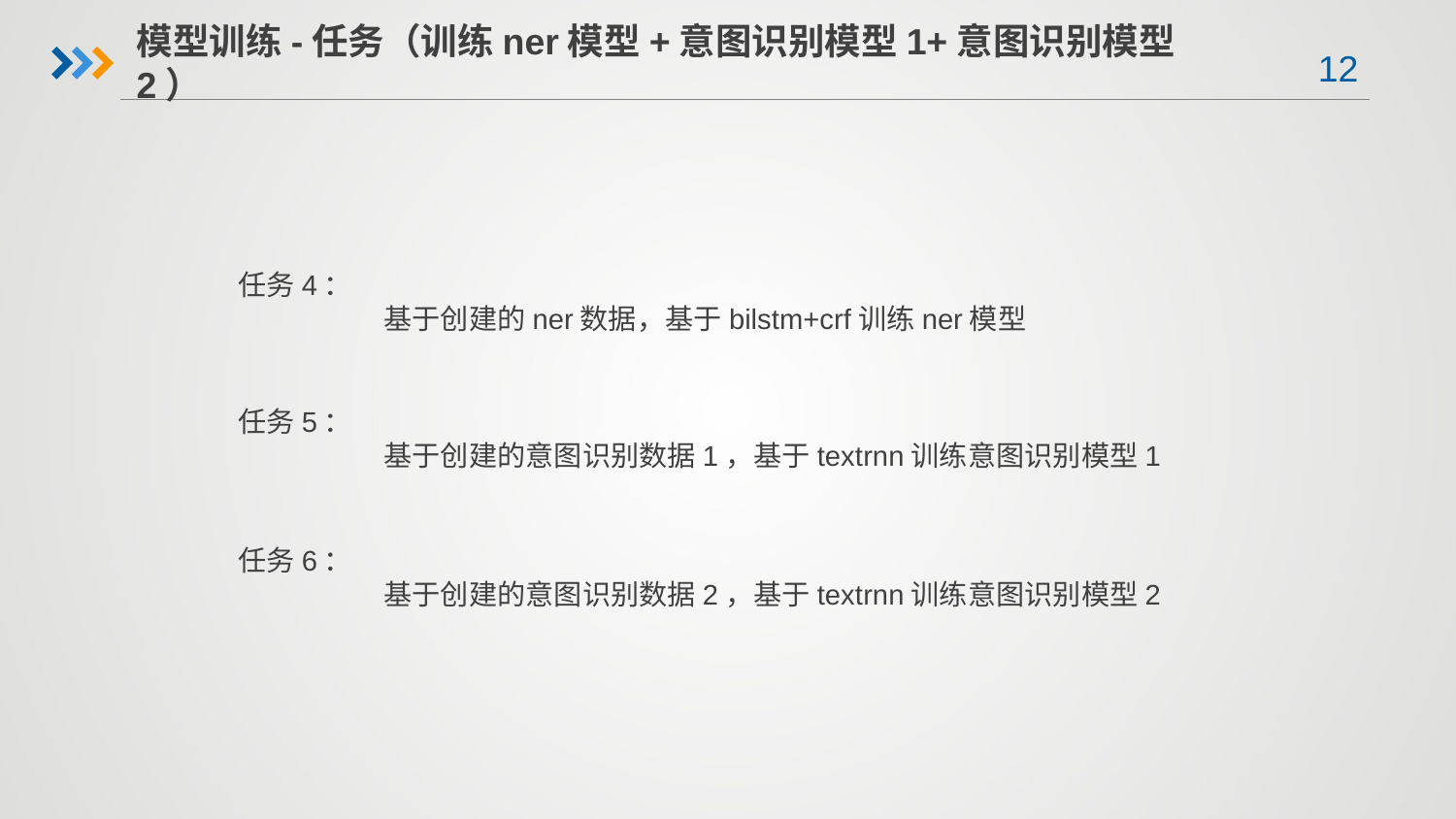

模型训练-任务（训练ner模型+意图识别模型1+意图识别模型2）
任务4：
	基于创建的ner数据，基于bilstm+crf训练ner模型
任务5：
	基于创建的意图识别数据1，基于textrnn训练意图识别模型1
任务6：
	基于创建的意图识别数据2，基于textrnn训练意图识别模型2